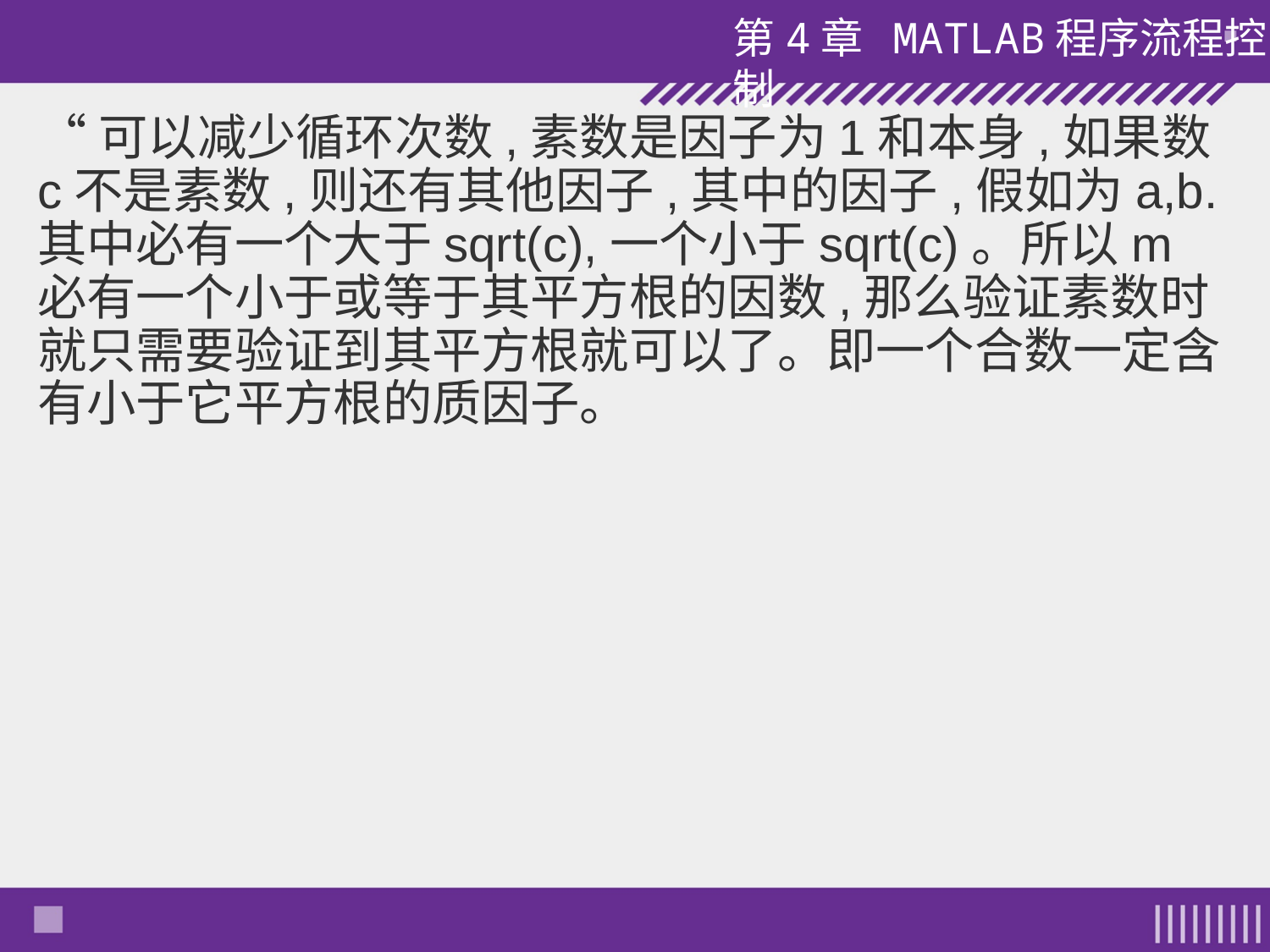

“可以减少循环次数,素数是因子为1和本身,如果数c不是素数,则还有其他因子,其中的因子,假如为a,b.其中必有一个大于sqrt(c),一个小于sqrt(c)。所以m必有一个小于或等于其平方根的因数,那么验证素数时就只需要验证到其平方根就可以了。即一个合数一定含有小于它平方根的质因子。